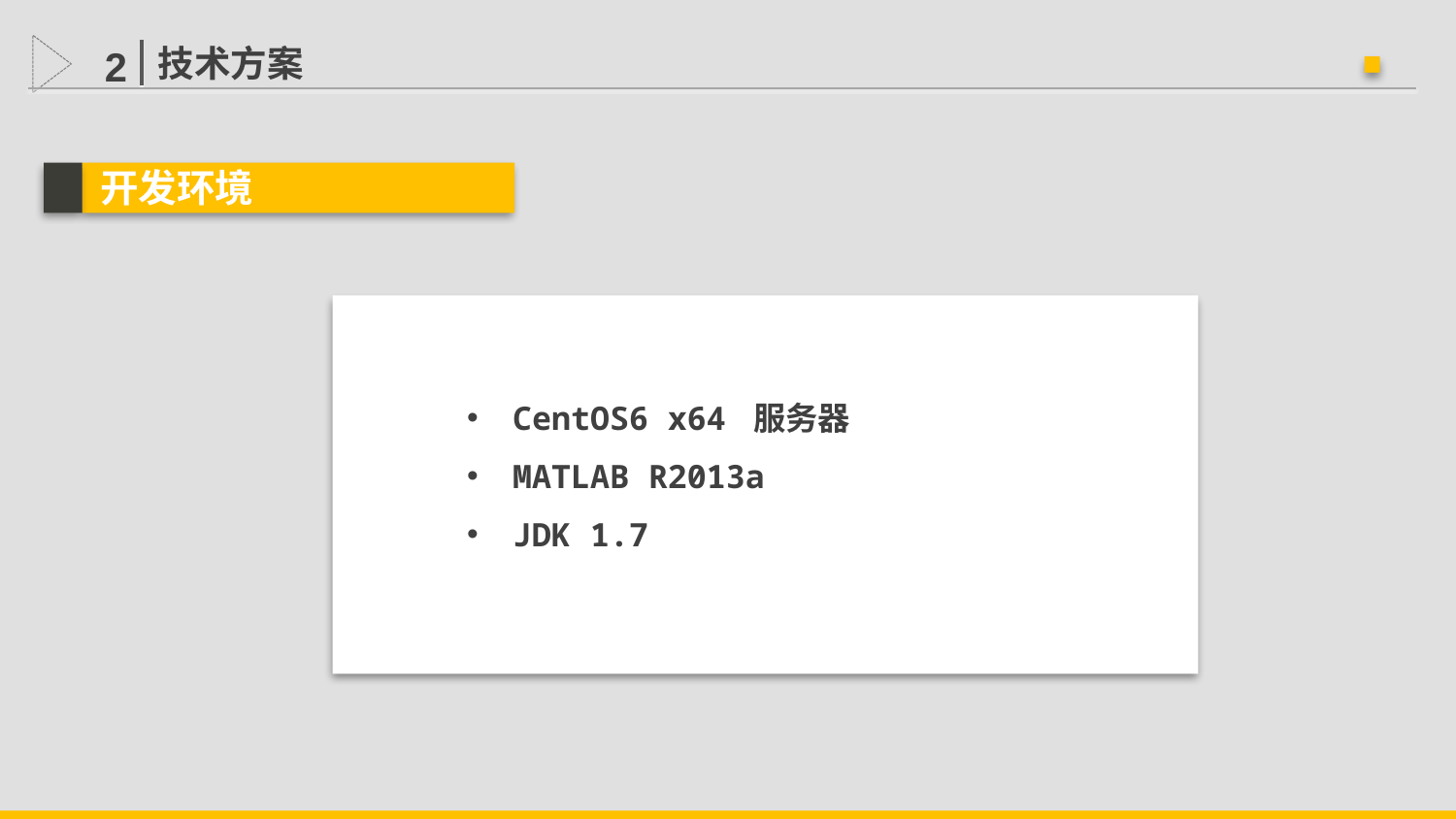

·

技术方案
2

开发环境

CentOS6 x64 服务器
MATLAB R2013a
JDK 1.7